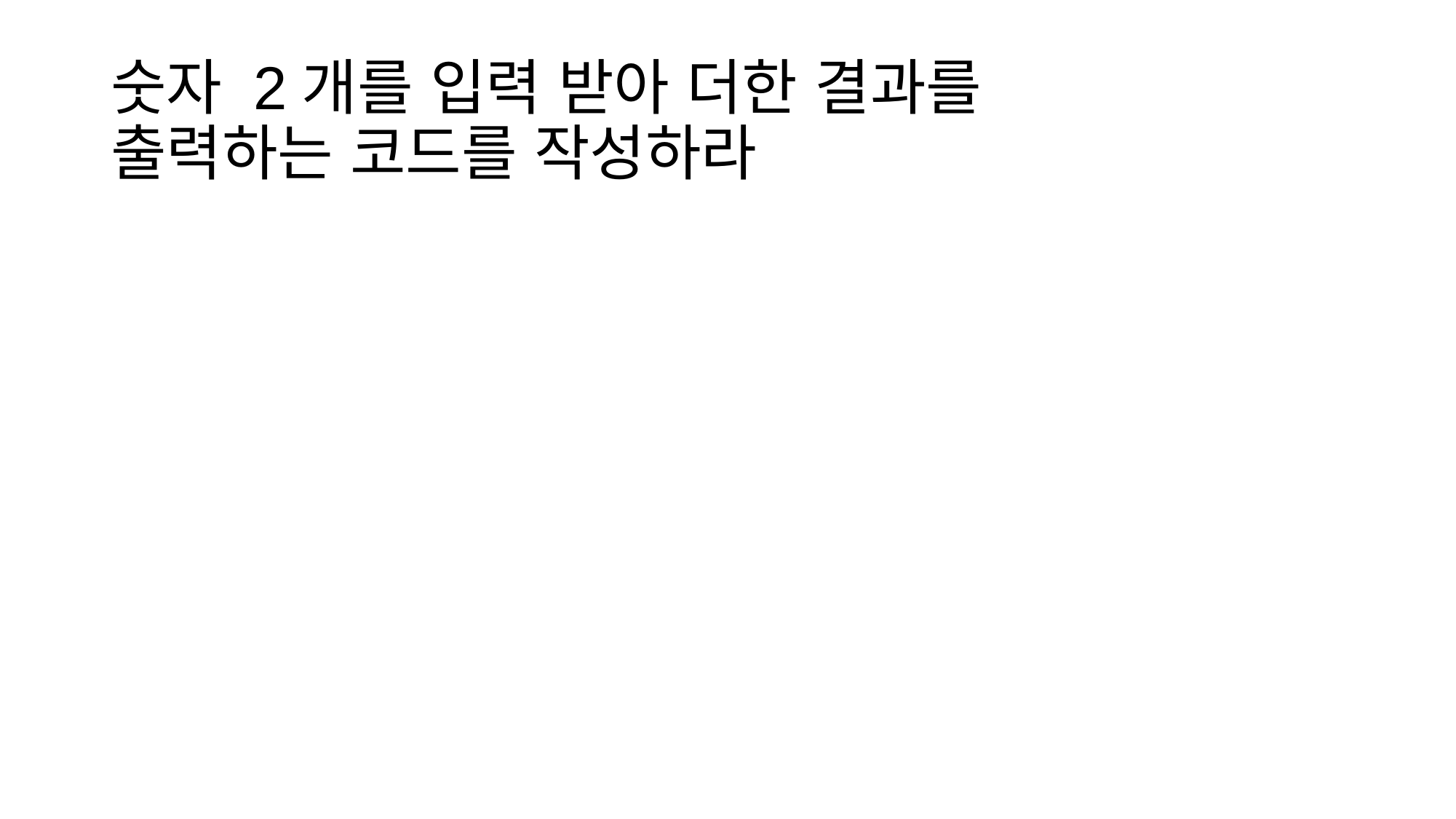

# 숫자 2개를 입력 받아 더한 결과를 출력하는 코드를 작성하라